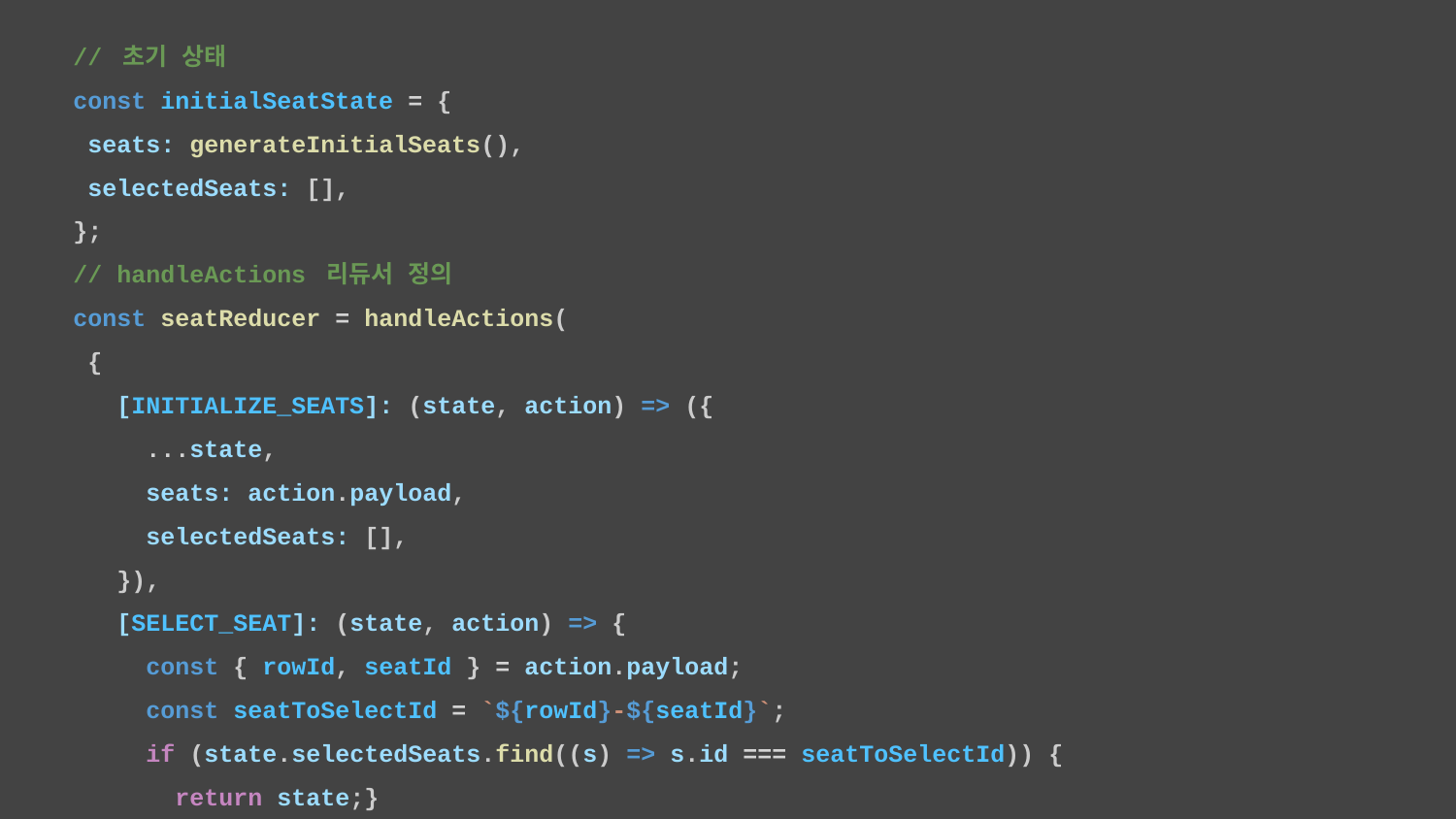

// 초기 상태
const initialSeatState = {
 seats: generateInitialSeats(),
 selectedSeats: [],
};
// handleActions 리듀서 정의
const seatReducer = handleActions(
 {
   [INITIALIZE_SEATS]: (state, action) => ({
     ...state,
     seats: action.payload,
     selectedSeats: [],
   }),
   [SELECT_SEAT]: (state, action) => {
     const { rowId, seatId } = action.payload;
     const seatToSelectId = `${rowId}-${seatId}`;
     if (state.selectedSeats.find((s) => s.id === seatToSelectId)) {
       return state;}